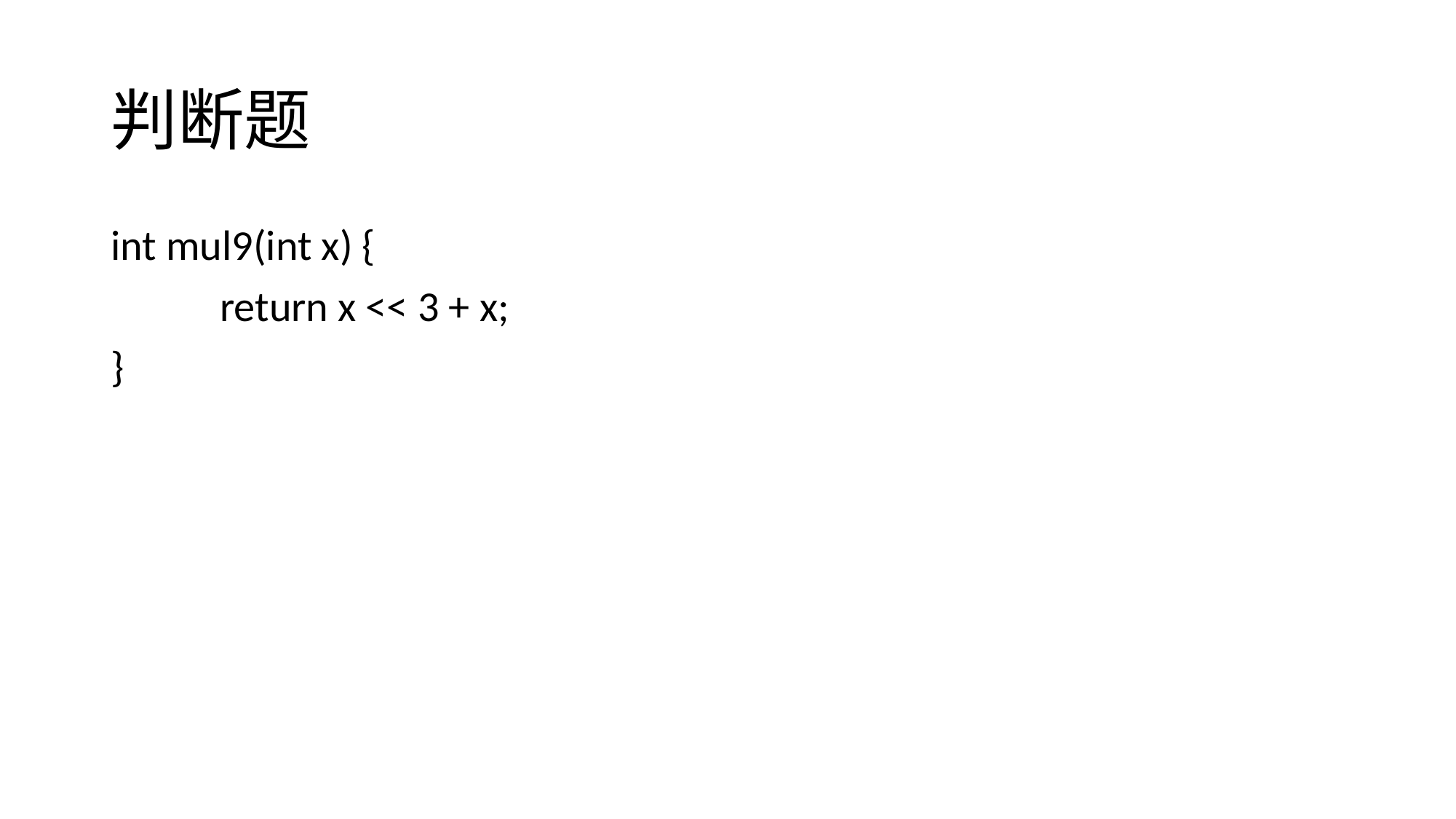

# 判断题
int mul9(int x) {
	return x << 3 + x;
}